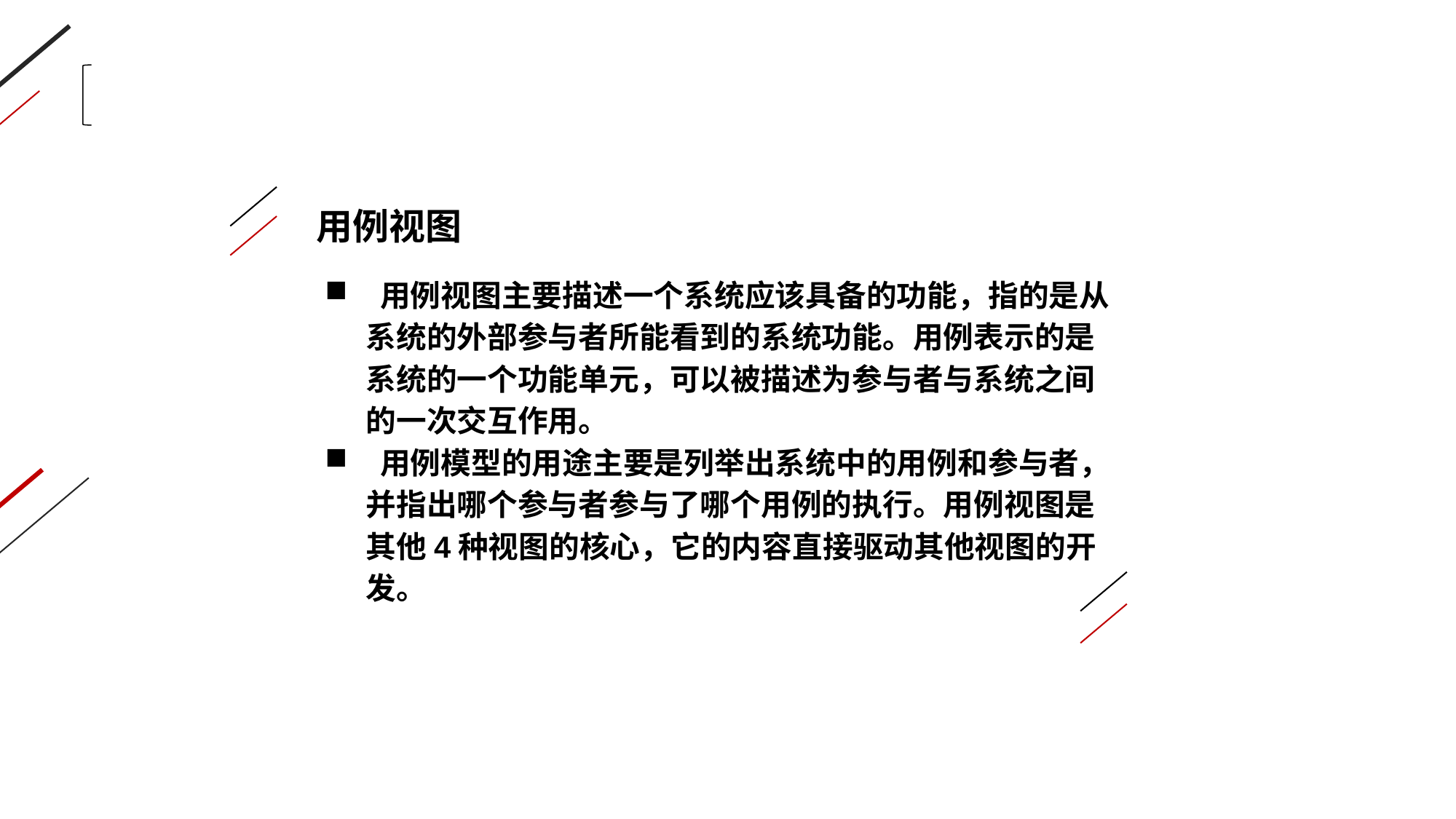

用例视图

 用例视图主要描述一个系统应该具备的功能，指的是从系统的外部参与者所能看到的系统功能。用例表示的是系统的一个功能单元，可以被描述为参与者与系统之间的一次交互作用。
 用例模型的用途主要是列举出系统中的用例和参与者，并指出哪个参与者参与了哪个用例的执行。用例视图是其他4种视图的核心，它的内容直接驱动其他视图的开发。